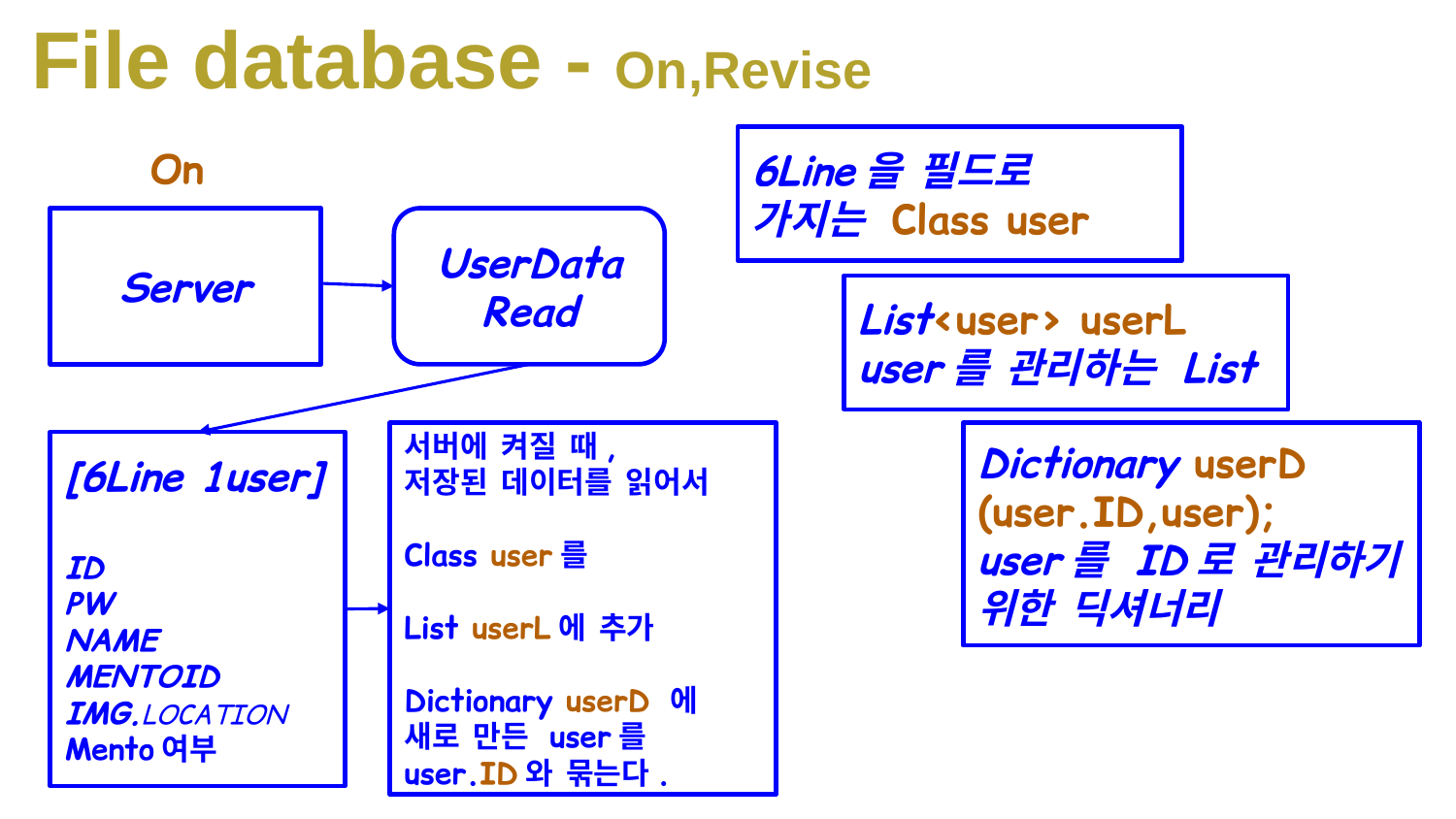

# File database - On,Revise
6Line을 필드로
가지는 Class user
On
Server
UserData
Read
List<user> userL
user를 관리하는 List
서버에 켜질 때,
저장된 데이터를 읽어서

Class user를

List userL에 추가

Dictionary userD 에 새로 만든 user를
user.ID와 묶는다.
Dictionary userD
(user.ID,user);
user를 ID로 관리하기 위한 딕셔너리
[6Line 1user]

ID
PW
NAME
MENTOID
IMG.LOCATION
Mento여부